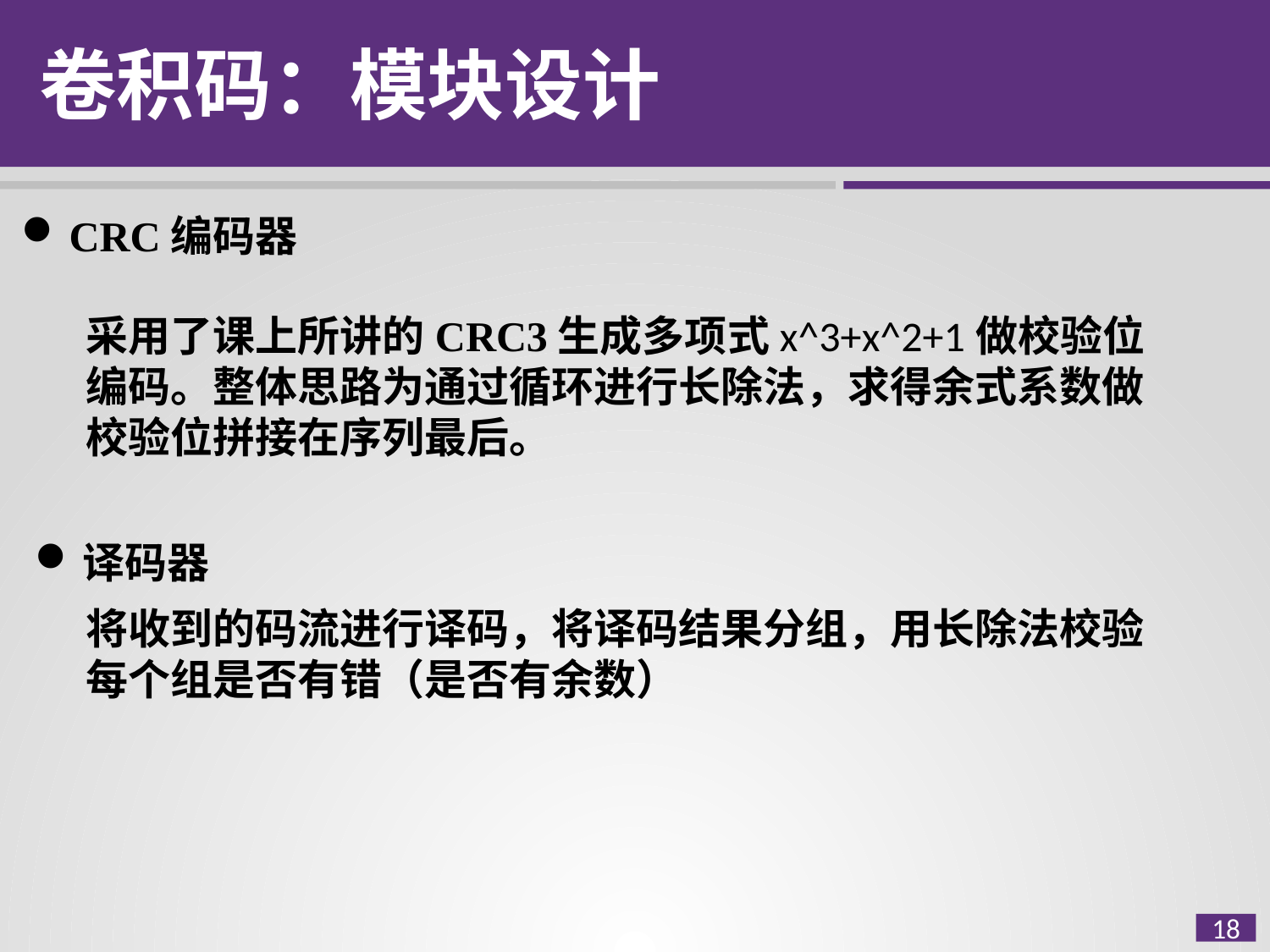

卷积码：模块设计

CRC编码器
采用了课上所讲的CRC3生成多项式x^3+x^2+1做校验位编码。整体思路为通过循环进行长除法，求得余式系数做校验位拼接在序列最后。
译码器
将收到的码流进行译码，将译码结果分组，用长除法校验每个组是否有错（是否有余数）